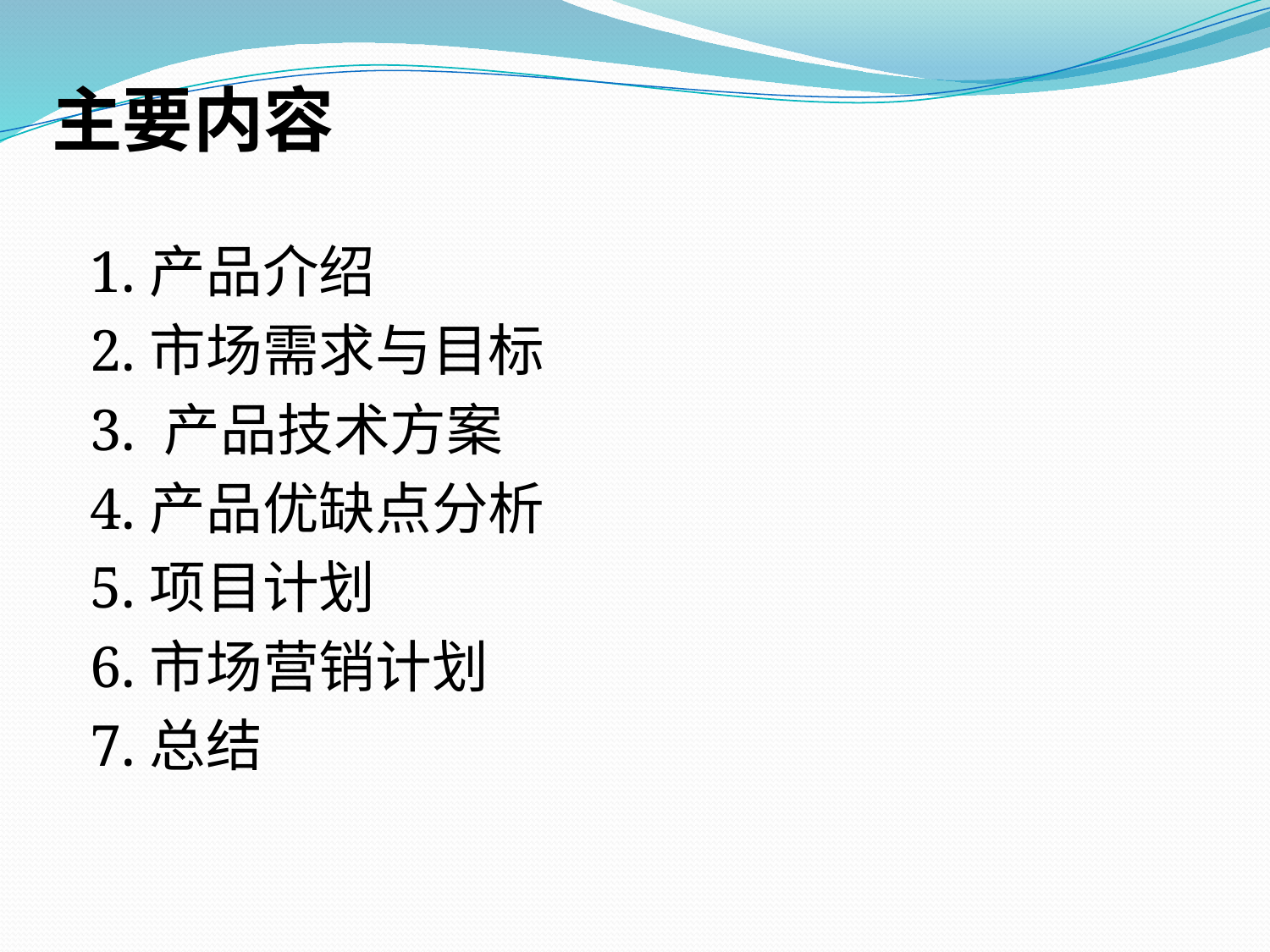

主要内容

	1.产品介绍
	2.市场需求与目标
	3. 产品技术方案
	4.产品优缺点分析
	5.项目计划
	6.市场营销计划
	7.总结